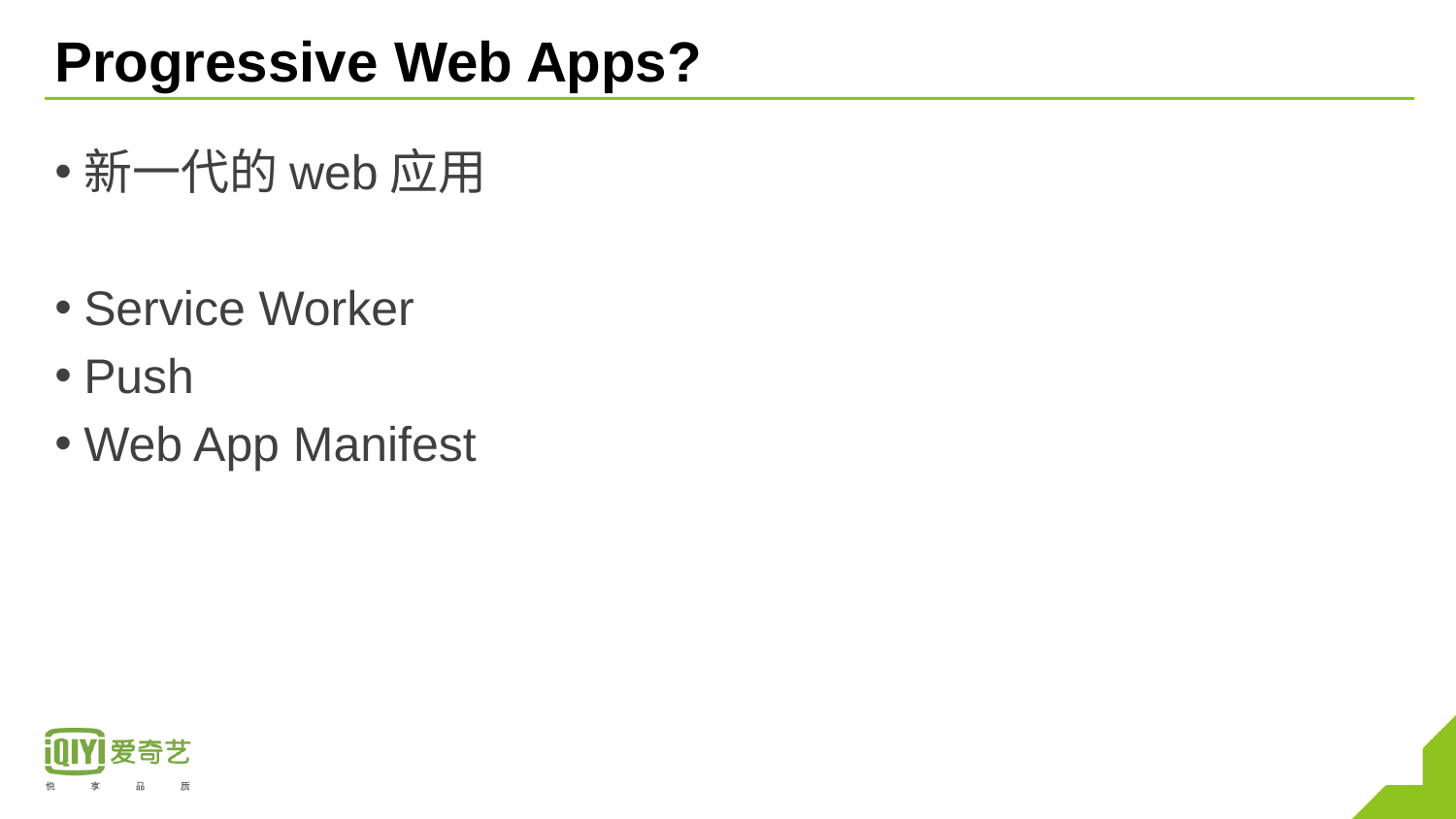

# Progressive Web Apps?
新一代的web应用

Service Worker
Push
Web App Manifest